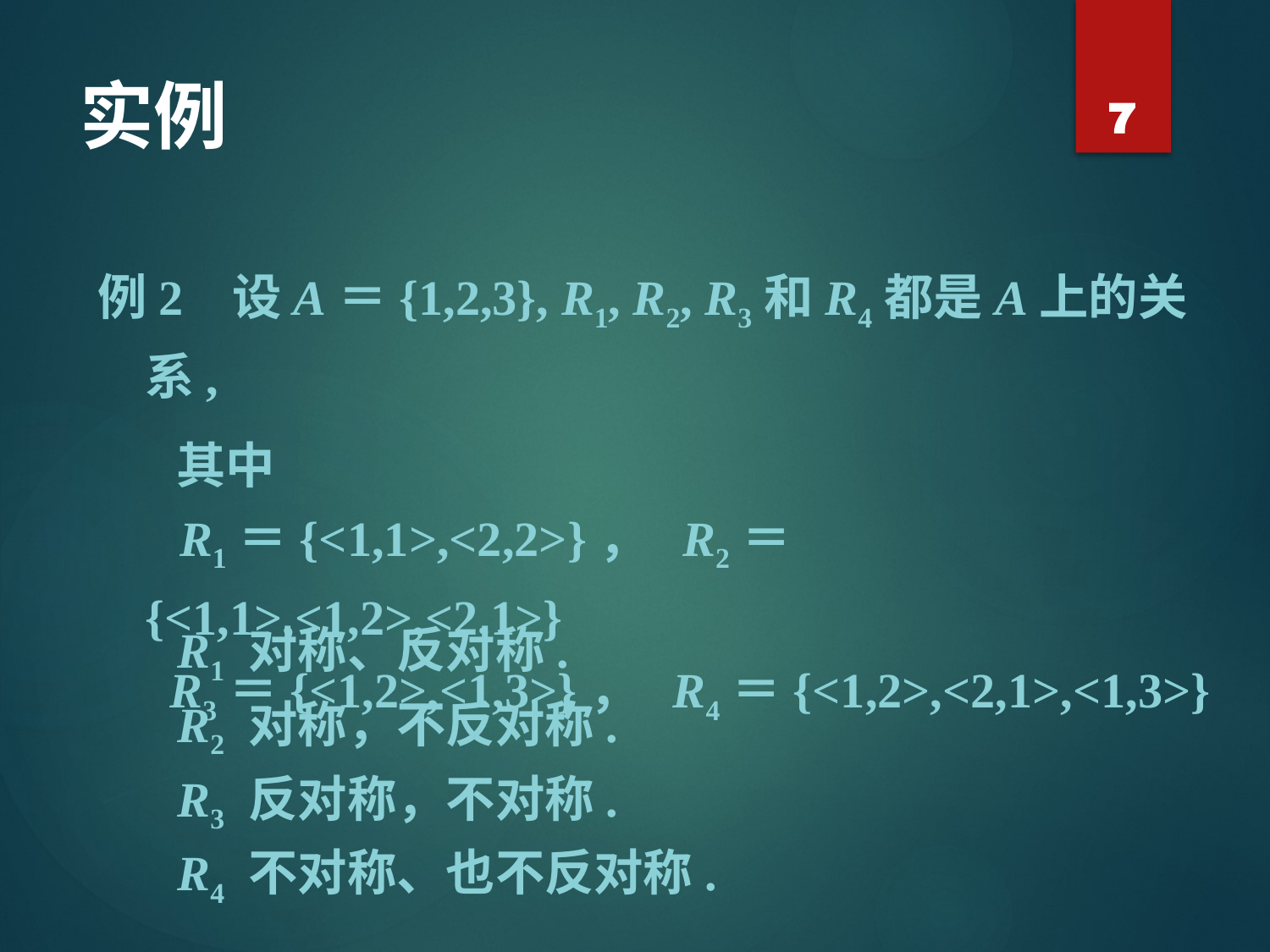

7
# 实例
例2   设A＝{1,2,3}, R1, R2, R3和R4都是A上的关系,
      其中
  R1＝{<1,1>,<2,2>}，  R2＝{<1,1>,<1,2>,<2,1>}
  R3＝{<1,2>,<1,3>}，  R4＝{<1,2>,<2,1>,<1,3>}
R1 对称、反对称.
R2 对称，不反对称.
R3 反对称，不对称.
R4 不对称、也不反对称.